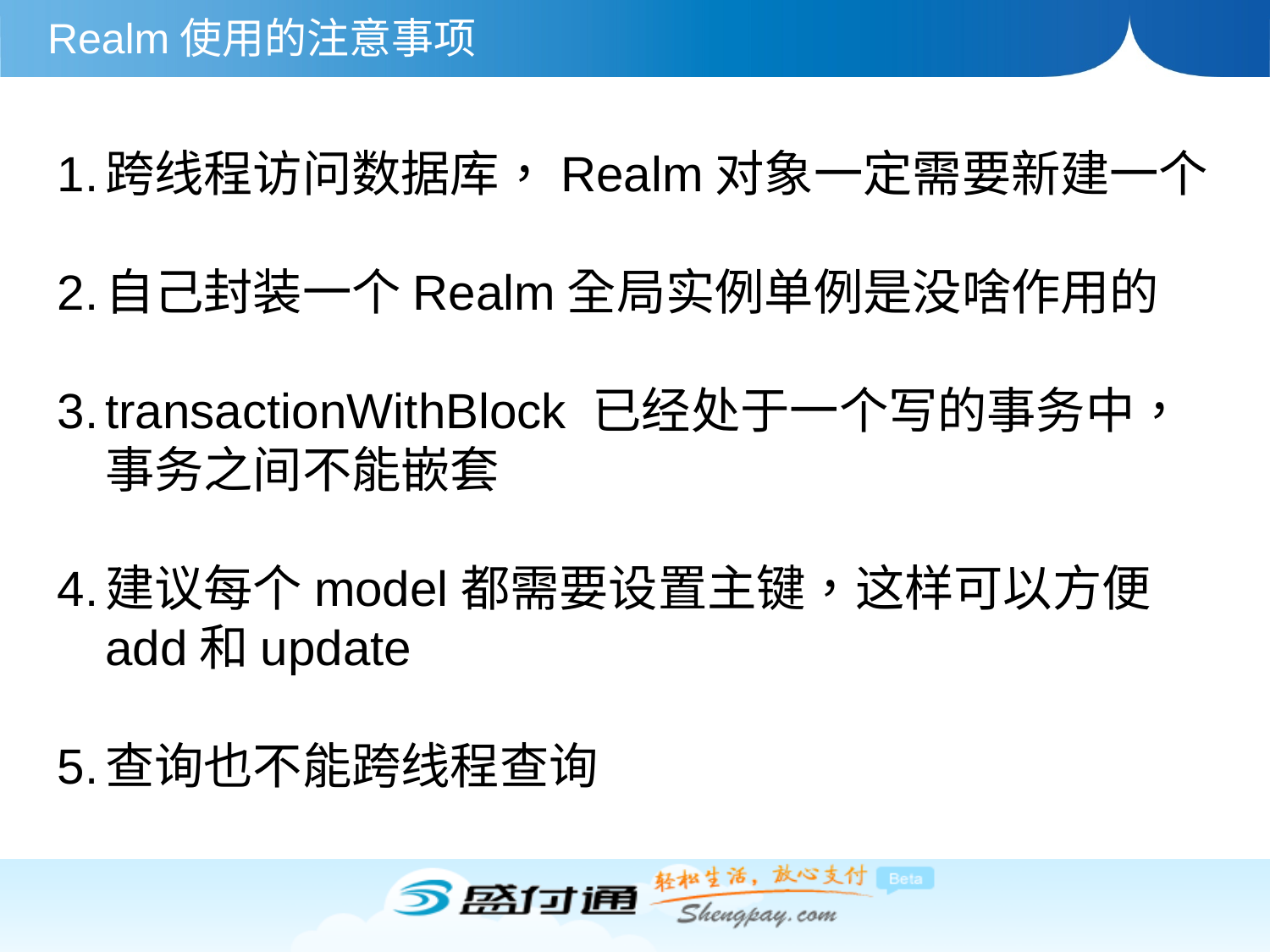

Realm使用的注意事项
跨线程访问数据库，Realm对象一定需要新建一个

自己封装一个Realm全局实例单例是没啥作用的

transactionWithBlock 已经处于一个写的事务中，事务之间不能嵌套

建议每个model都需要设置主键，这样可以方便add和update

查询也不能跨线程查询